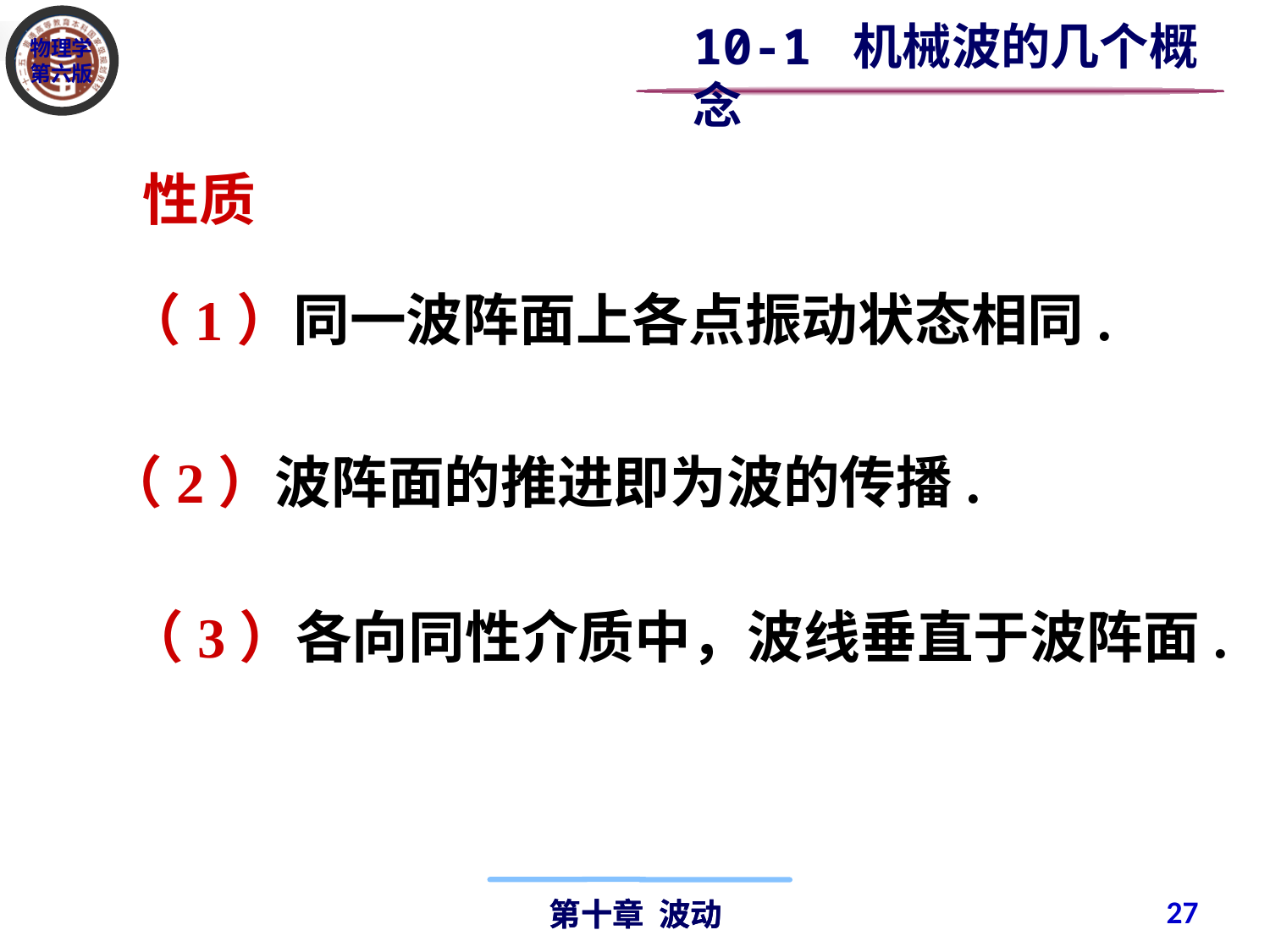

10-1 机械波的几个概念

性质
（1）同一波阵面上各点振动状态相同.
（2）波阵面的推进即为波的传播.
（3）各向同性介质中，波线垂直于波阵面.
27